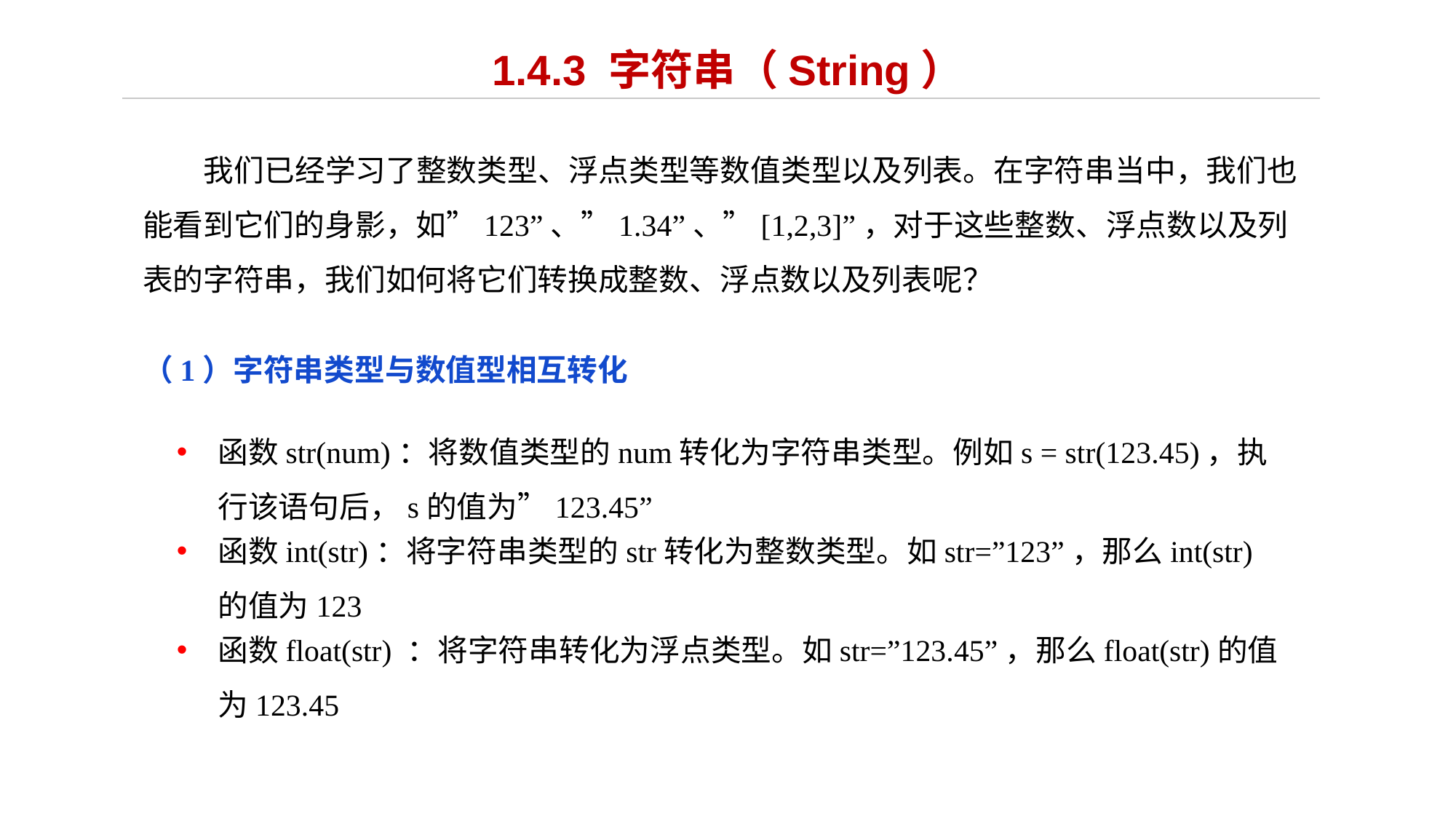

# 1.4.3 字符串（String）
        我们已经学习了整数类型、浮点类型等数值类型以及列表。在字符串当中，我们也能看到它们的身影，如”123”、”1.34”、”[1,2,3]”，对于这些整数、浮点数以及列表的字符串，我们如何将它们转换成整数、浮点数以及列表呢？
（1）字符串类型与数值型相互转化
函数str(num)：将数值类型的num转化为字符串类型。例如s = str(123.45)，执行该语句后，s的值为”123.45”
函数int(str)：将字符串类型的str转化为整数类型。如str=”123”，那么int(str)的值为123
函数float(str) ：将字符串转化为浮点类型。如str=”123.45”，那么float(str)的值为123.45